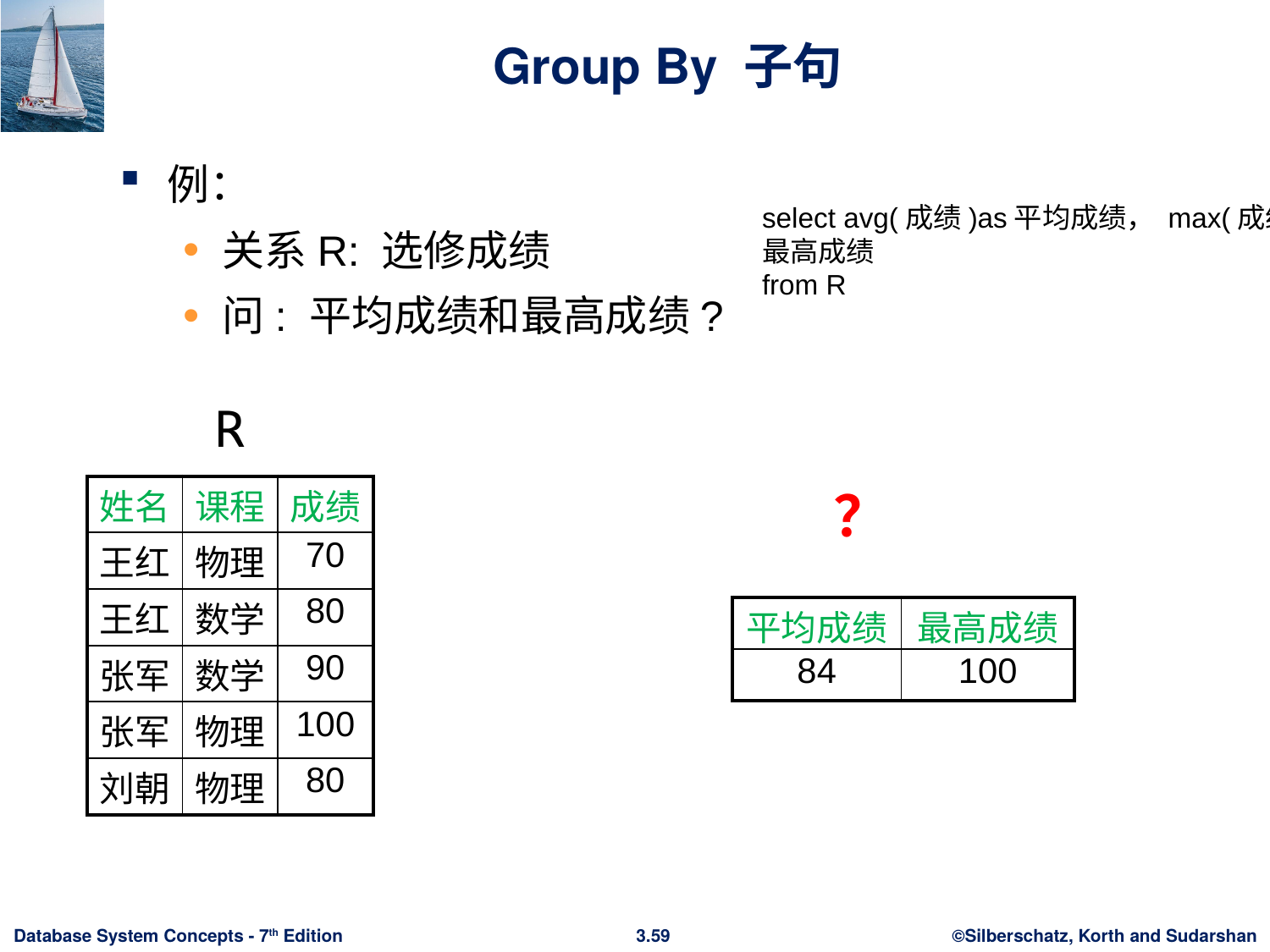

# Group By 子句
例：
关系R: 选修成绩
问: 平均成绩和最高成绩?
select avg(成绩)as平均成绩， max(成绩)as 最高成绩
from R
R
？
| 姓名 | 课程 | 成绩 |
| --- | --- | --- |
| 王红 | 物理 | 70 |
| 王红 | 数学 | 80 |
| 张军 | 数学 | 90 |
| 张军 | 物理 | 100 |
| 刘朝 | 物理 | 80 |
| 平均成绩 | 最高成绩 |
| --- | --- |
| 84 | 100 |